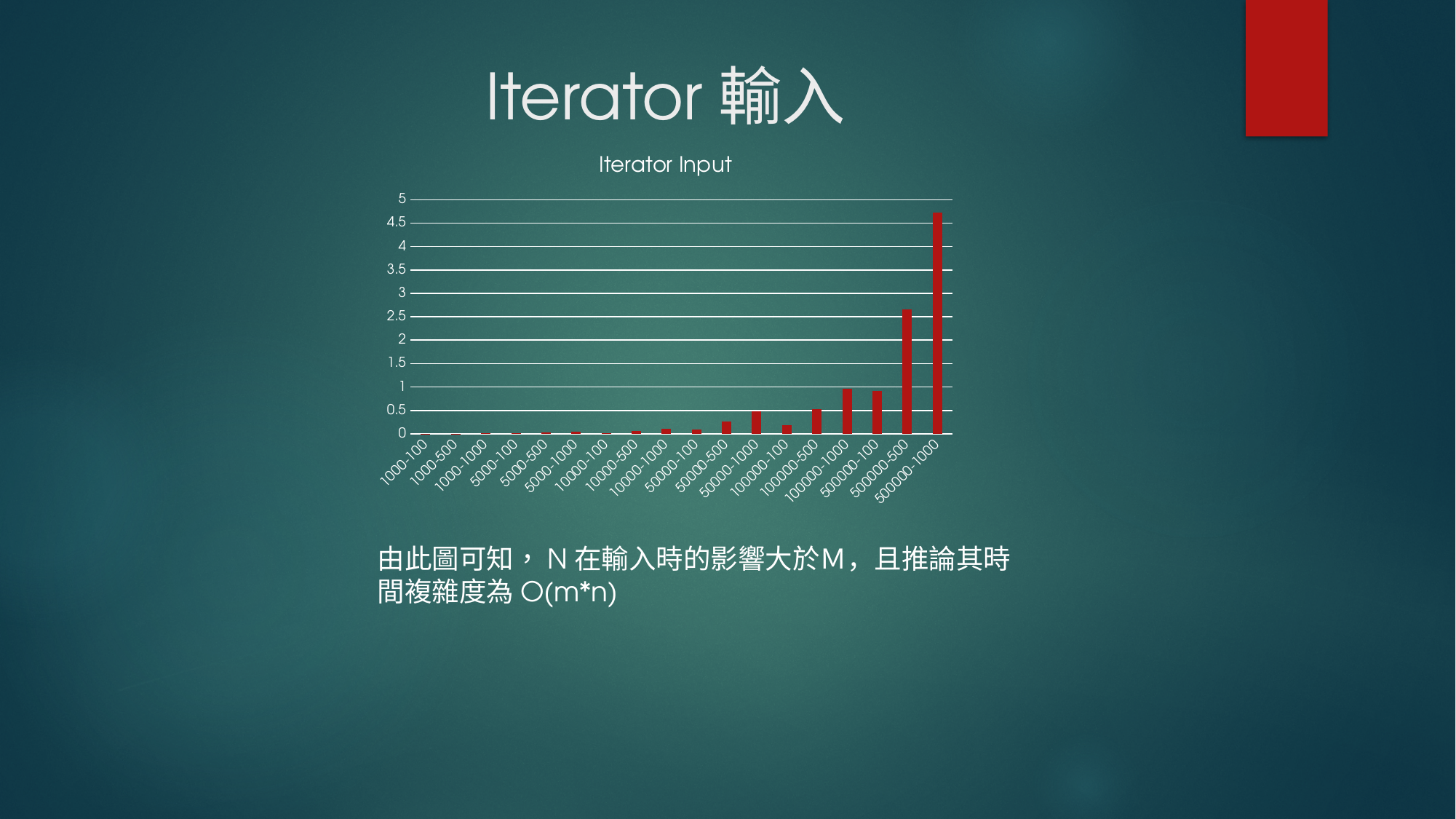

# Iterator輸入

### Chart: Iterator Input

| Category | Input |
|---|---|
| 1000-100 | 0.002 |
| 1000-500 | 0.005 |
| 1000-1000 | 0.01 |
| 5000-100 | 0.009 |
| 5000-500 | 0.027 |
| 5000-1000 | 0.049 |
| 10000-100 | 0.018 |
| 10000-500 | 0.057 |
| 10000-1000 | 0.101 |
| 50000-100 | 0.095 |
| 50000-500 | 0.266 |
| 50000-1000 | 0.481 |
| 100000-100 | 0.184 |
| 100000-500 | 0.531 |
| 100000-1000 | 0.961 |
| 500000-100 | 0.911 |
| 500000-500 | 2.657 |
| 500000-1000 | 4.732 |
由此圖可知，N在輸入時的影響大於Ｍ，且推論其時間複雜度為O(m*n)